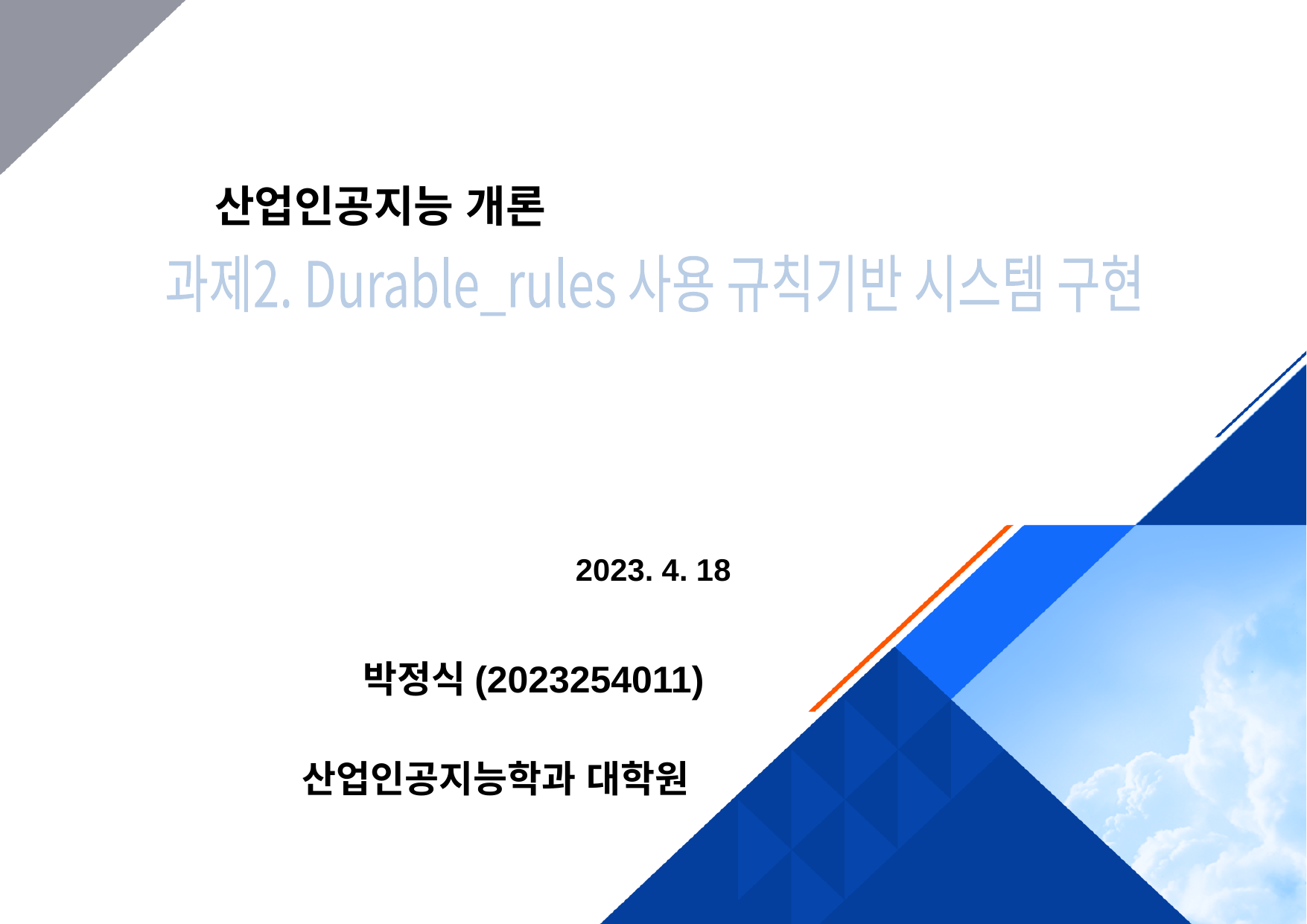

산업인공지능 개론
과제2. Durable_rules 사용 규칙기반 시스템 구현
2023. 4. 18
박정식(2023254011)
산업인공지능학과 대학원